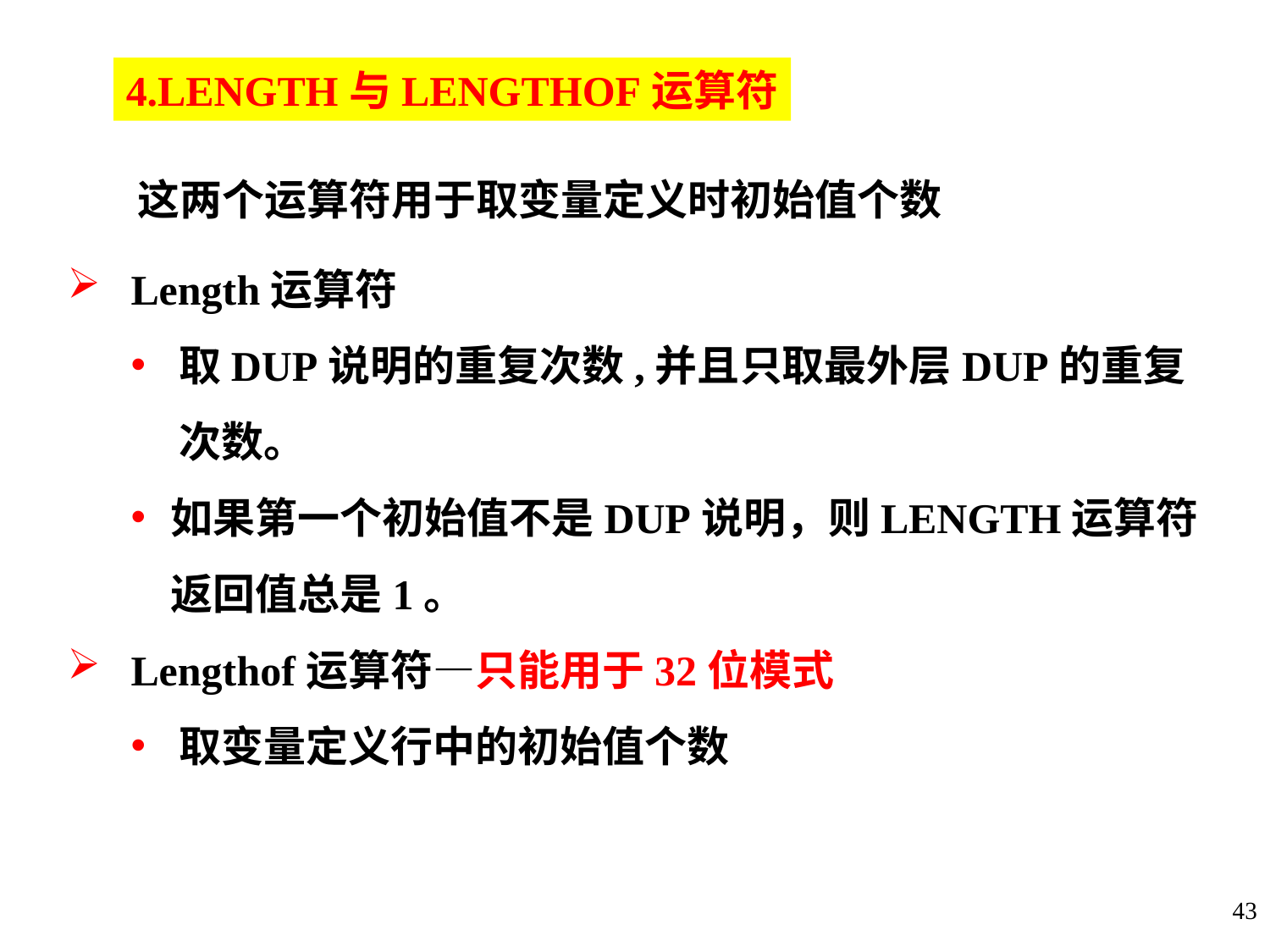

4.LENGTH与LENGTHOF运算符
这两个运算符用于取变量定义时初始值个数
Length运算符
取DUP说明的重复次数,并且只取最外层DUP的重复次数。
如果第一个初始值不是DUP说明，则LENGTH运算符返回值总是1。
Lengthof运算符—只能用于32位模式
取变量定义行中的初始值个数
43